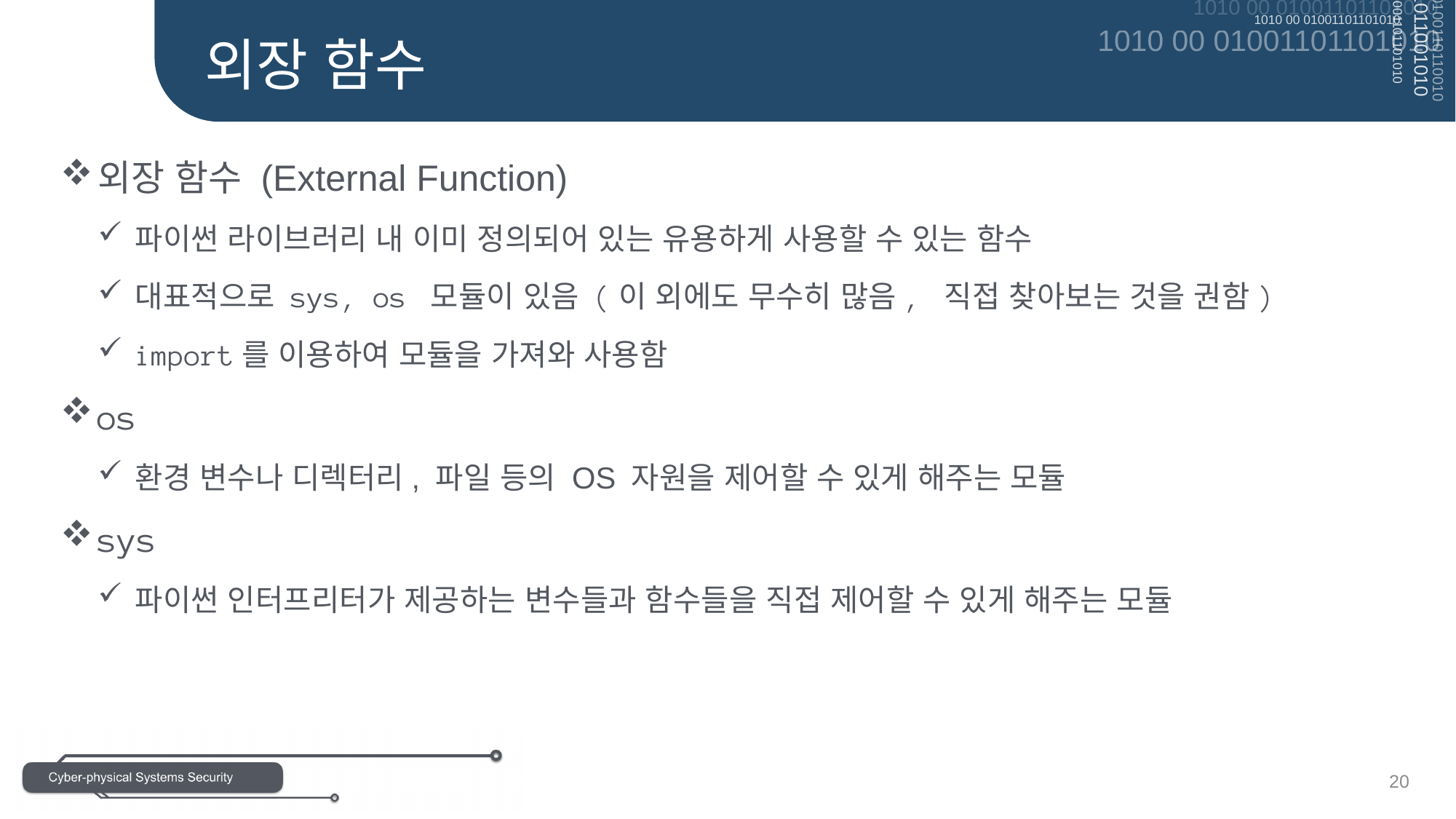

외장 함수
외장 함수 (External Function)
파이썬 라이브러리 내 이미 정의되어 있는 유용하게 사용할 수 있는 함수
대표적으로 sys, os 모듈이 있음 (이 외에도 무수히 많음, 직접 찾아보는 것을 권함)
import를 이용하여 모듈을 가져와 사용함
os
환경 변수나 디렉터리, 파일 등의 OS 자원을 제어할 수 있게 해주는 모듈
sys
파이썬 인터프리터가 제공하는 변수들과 함수들을 직접 제어할 수 있게 해주는 모듈
20